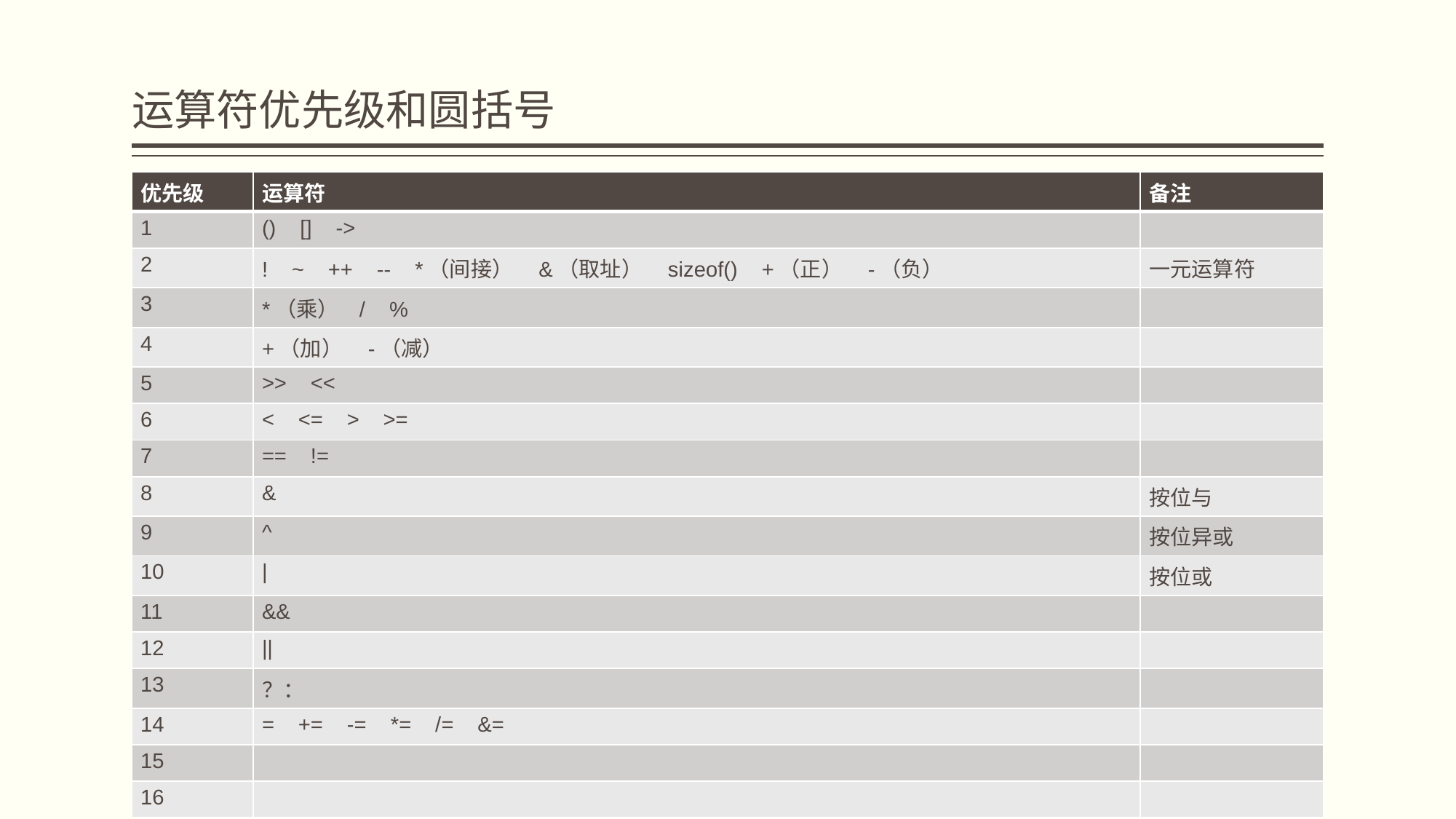

# 运算符优先级和圆括号
| 优先级 | 运算符 | 备注 |
| --- | --- | --- |
| 1 | () [] -> |  |
| 2 | ! ~ ++ -- \*（间接） &（取址） sizeof() +（正） -（负） | 一元运算符 |
| 3 | \*（乘） / % |  |
| 4 | +（加） -（减） |  |
| 5 | >> << |  |
| 6 | < <= > >= |  |
| 7 | == != |  |
| 8 | & | 按位与 |
| 9 | ^ | 按位异或 |
| 10 | | | 按位或 |
| 11 | && |  |
| 12 | || |  |
| 13 | ？： |  |
| 14 | = += -= \*= /= &= |  |
| 15 |  |  |
| 16 |  |  |